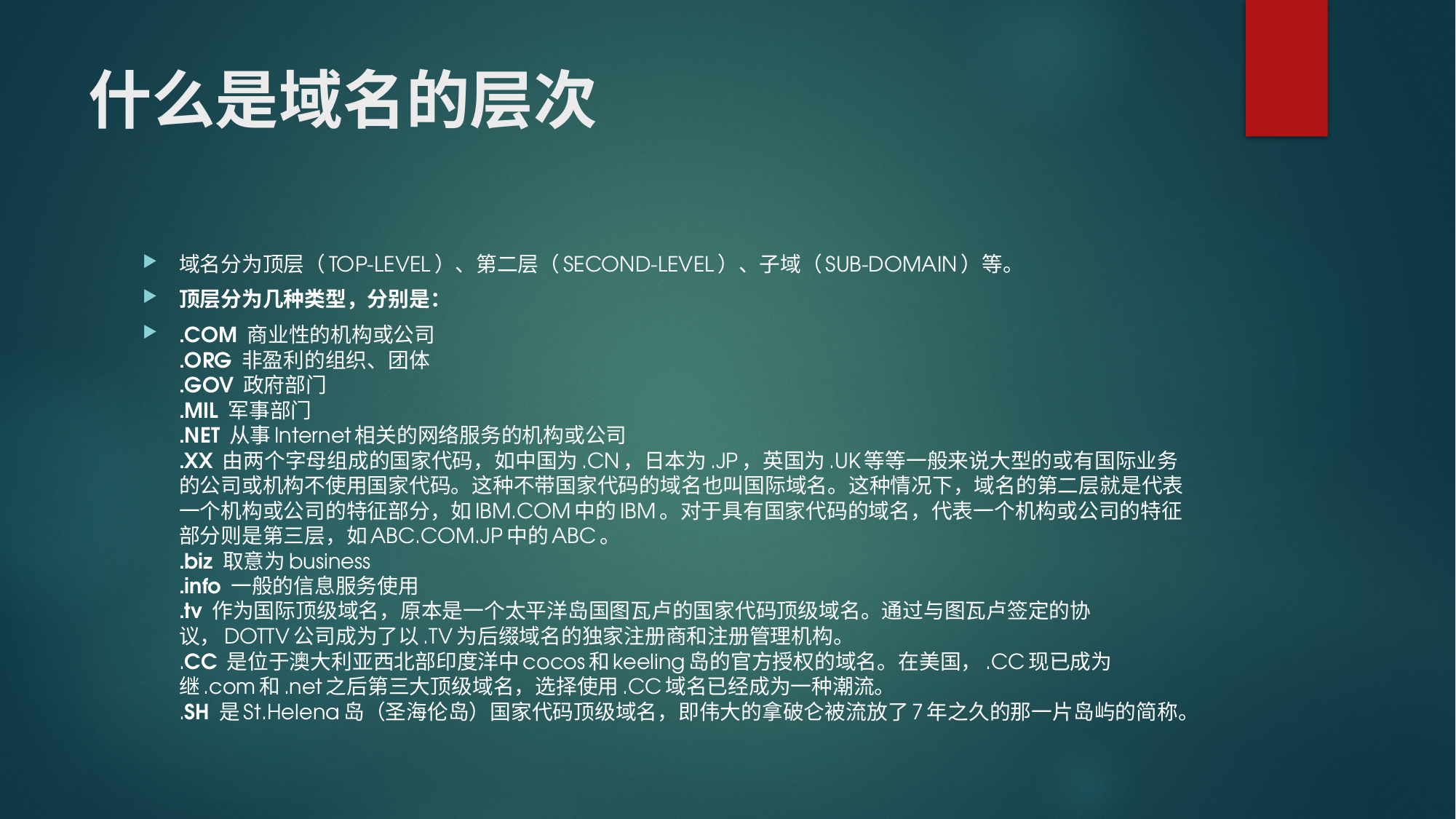

# 什么是域名的层次
域名分为顶层（TOP-LEVEL）、第二层（SECOND-LEVEL）、子域（SUB-DOMAIN）等。
顶层分为几种类型，分别是：
.COM 商业性的机构或公司 
.ORG 非盈利的组织、团体 
.GOV 政府部门 
.MIL 军事部门 
.NET 从事Internet相关的网络服务的机构或公司 
.XX 由两个字母组成的国家代码，如中国为.CN，日本为.JP，英国为.UK等等一般来说大型的或有国际业务的公司或机构不使用国家代码。这种不带国家代码的域名也叫国际域名。这种情况下，域名的第二层就是代表一个机构或公司的特征部分，如IBM.COM中的IBM。对于具有国家代码的域名，代表一个机构或公司的特征部分则是第三层，如ABC.COM.JP中的ABC。 
.biz 取意为business 
.info 一般的信息服务使用 
.tv 作为国际顶级域名，原本是一个太平洋岛国图瓦卢的国家代码顶级域名。通过与图瓦卢签定的协议，DOTTV公司成为了以.TV为后缀域名的独家注册商和注册管理机构。 
.CC 是位于澳大利亚西北部印度洋中cocos和keeling岛的官方授权的域名。在美国，.CC现已成为继.com和.net之后第三大顶级域名，选择使用.CC域名已经成为一种潮流。 
.SH 是St.Helena岛（圣海伦岛）国家代码顶级域名，即伟大的拿破仑被流放了7年之久的那一片岛屿的简称。